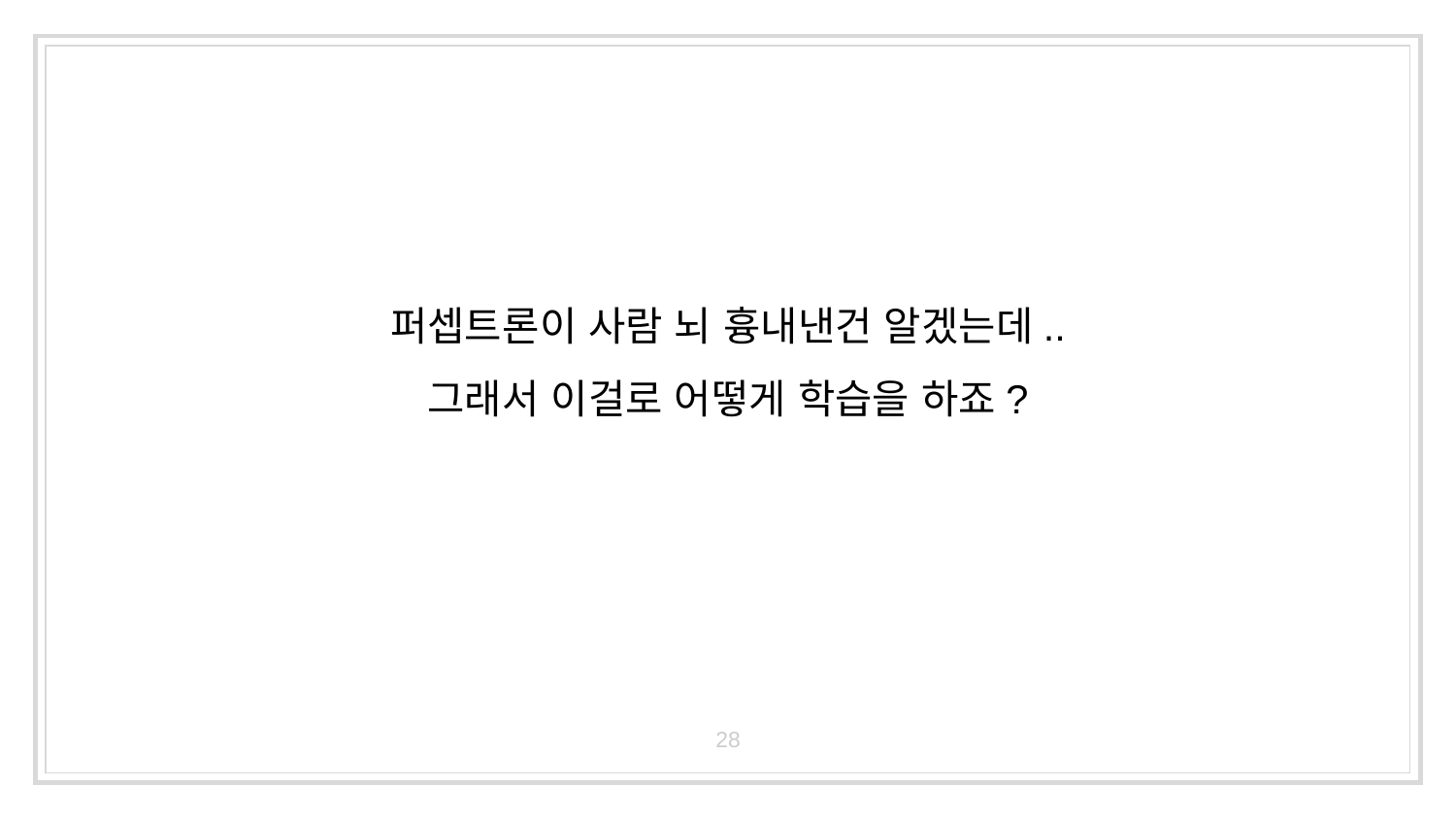

# 퍼셉트론이 사람 뇌 흉내낸건 알겠는데.. 그래서 이걸로 어떻게 학습을 하죠?
28